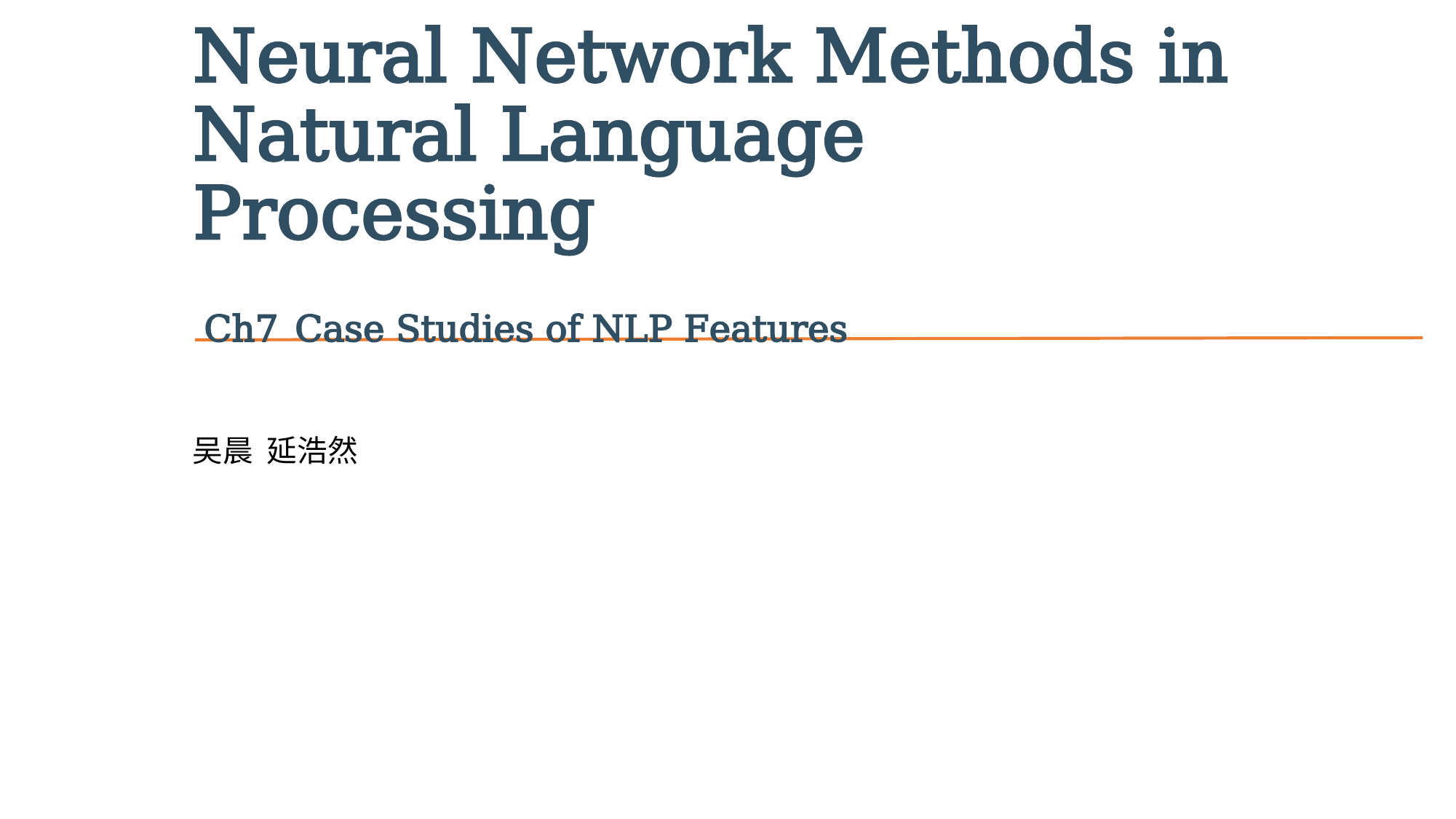

# Neural Network Methods in Natural Language Processing
Ch7  Case Studies of NLP Features
吴晨  延浩然